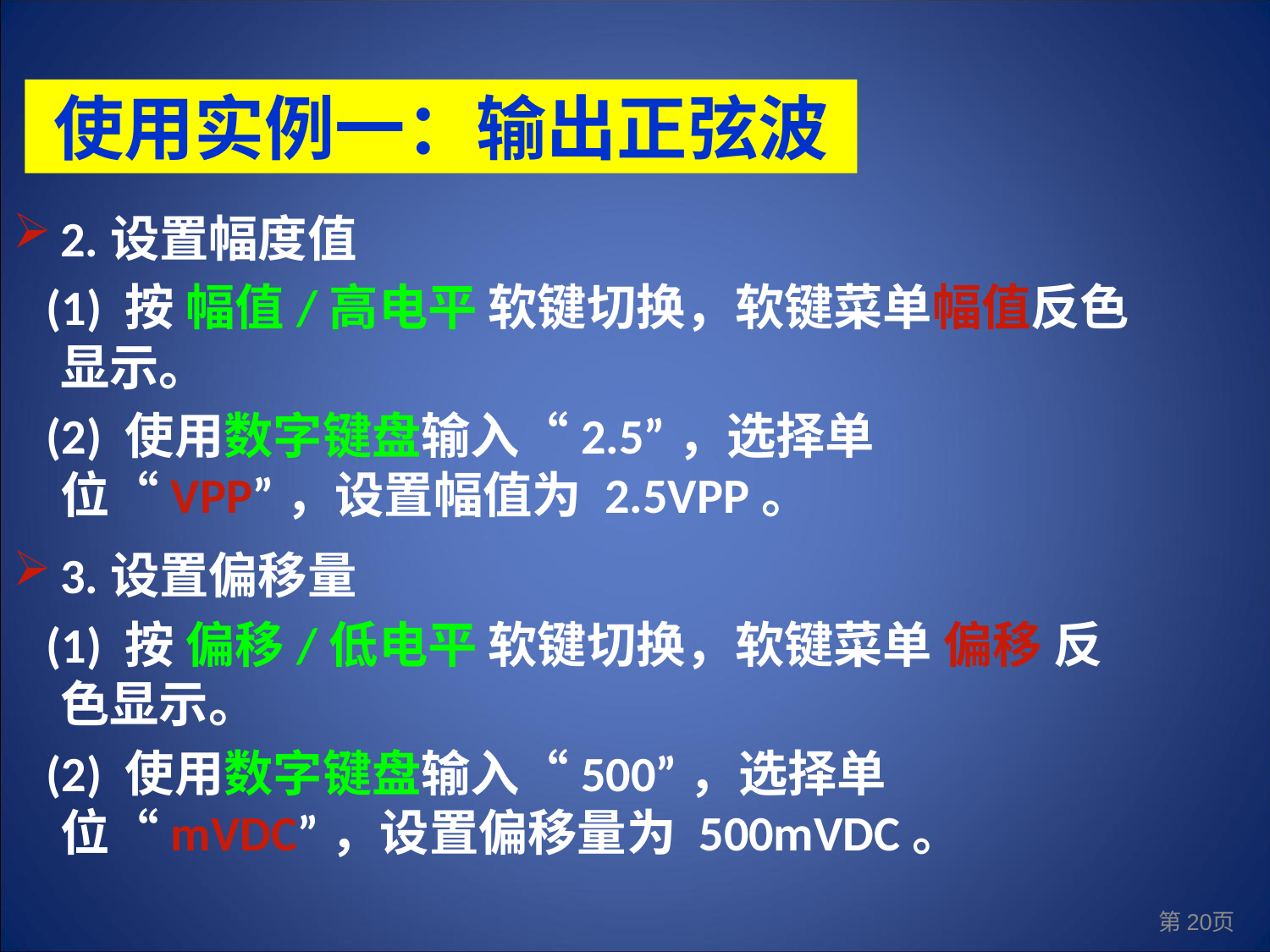

使用实例一：输出正弦波
2.设置幅度值
   (1) 按 幅值/高电平 软键切换，软键菜单幅值反色显示。
   (2) 使用数字键盘输入“2.5”，选择单位“VPP”，设置幅值为 2.5VPP。
3.设置偏移量
   (1) 按 偏移/低电平 软键切换，软键菜单 偏移 反色显示。
   (2) 使用数字键盘输入“500”，选择单位“mVDC”，设置偏移量为 500mVDC。